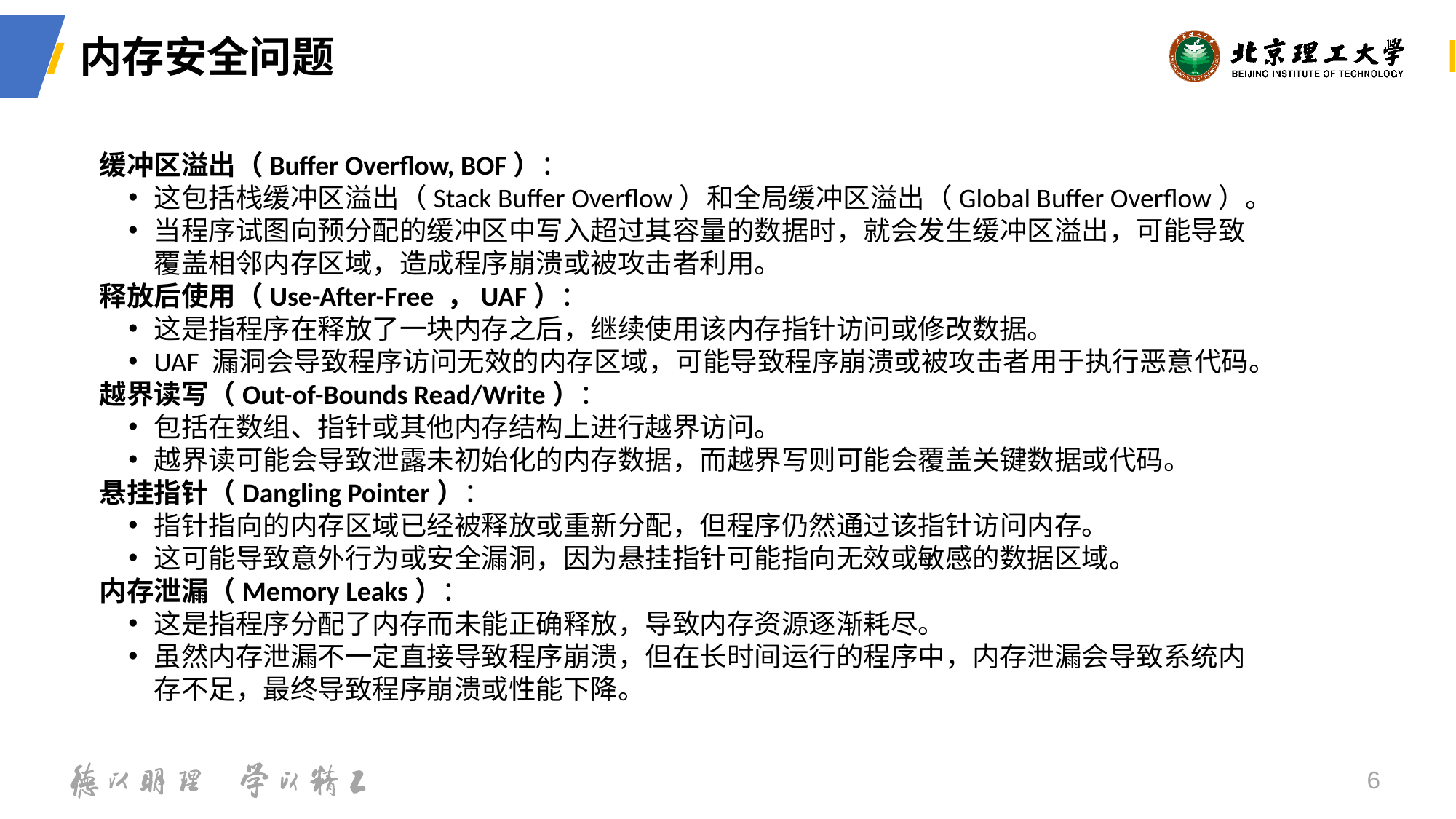

# 内存安全问题
缓冲区溢出（Buffer Overflow, BOF）：
这包括栈缓冲区溢出（Stack Buffer Overflow）和全局缓冲区溢出（Global Buffer Overflow）。
当程序试图向预分配的缓冲区中写入超过其容量的数据时，就会发生缓冲区溢出，可能导致覆盖相邻内存区域，造成程序崩溃或被攻击者利用。
释放后使用（Use-After-Free ，UAF）：
这是指程序在释放了一块内存之后，继续使用该内存指针访问或修改数据。
UAF 漏洞会导致程序访问无效的内存区域，可能导致程序崩溃或被攻击者用于执行恶意代码。
越界读写（Out-of-Bounds Read/Write）：
包括在数组、指针或其他内存结构上进行越界访问。
越界读可能会导致泄露未初始化的内存数据，而越界写则可能会覆盖关键数据或代码。
悬挂指针（Dangling Pointer）：
指针指向的内存区域已经被释放或重新分配，但程序仍然通过该指针访问内存。
这可能导致意外行为或安全漏洞，因为悬挂指针可能指向无效或敏感的数据区域。
内存泄漏（Memory Leaks）：
这是指程序分配了内存而未能正确释放，导致内存资源逐渐耗尽。
虽然内存泄漏不一定直接导致程序崩溃，但在长时间运行的程序中，内存泄漏会导致系统内存不足，最终导致程序崩溃或性能下降。